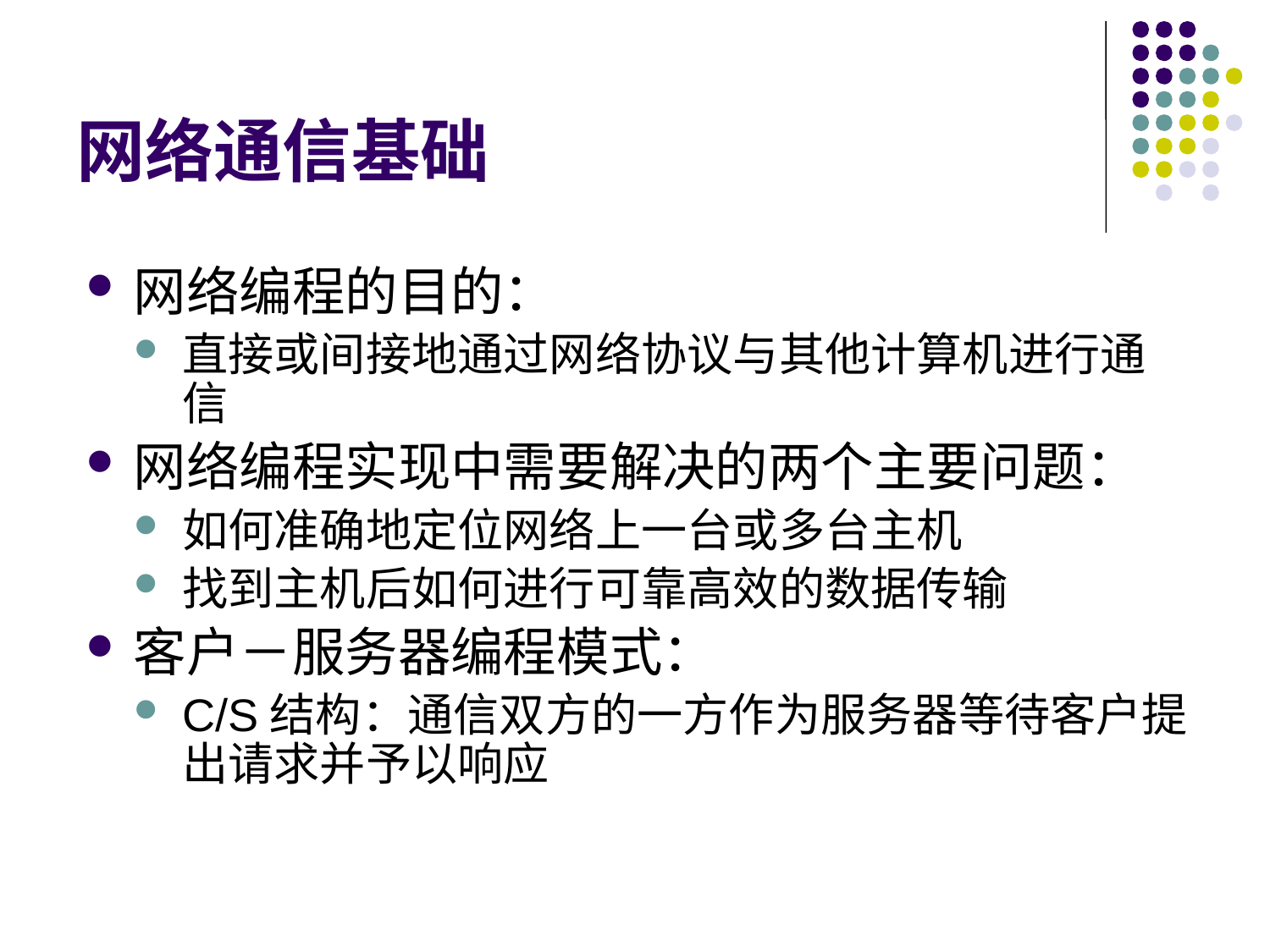

# 网络通信基础
网络编程的目的：
直接或间接地通过网络协议与其他计算机进行通信
网络编程实现中需要解决的两个主要问题：
如何准确地定位网络上一台或多台主机
找到主机后如何进行可靠高效的数据传输
客户－服务器编程模式：
C/S结构：通信双方的一方作为服务器等待客户提出请求并予以响应